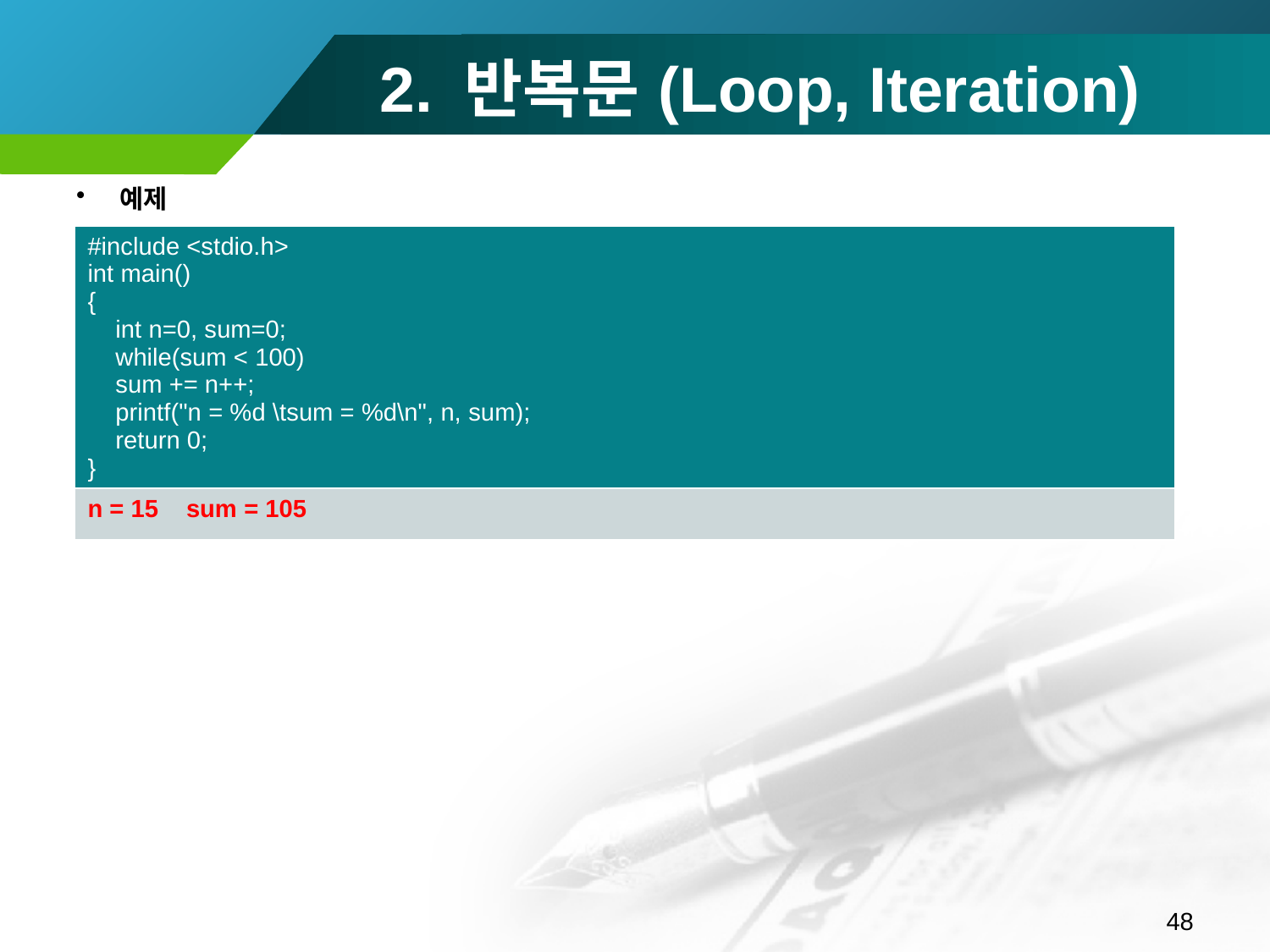

# 2. 반복문(Loop, Iteration)
예제
| #include <stdio.h> int main() { int n=0, sum=0; while(sum < 100) sum += n++; printf("n = %d \tsum = %d\n", n, sum); return 0; } |
| --- |
| n = 15 sum = 105 |
48